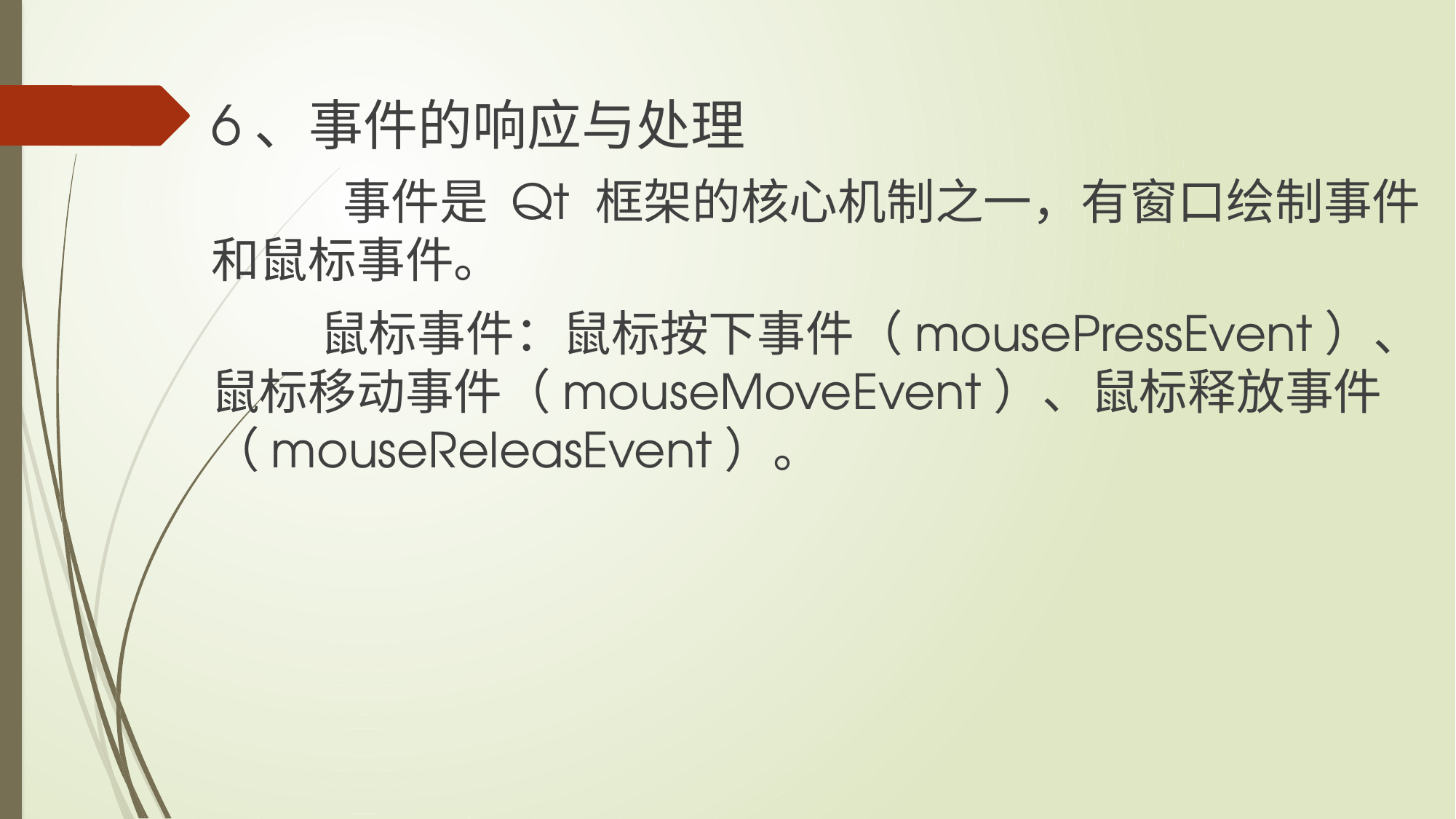

6、事件的响应与处理
	 事件是 Qt 框架的核心机制之一，有窗口绘制事件和鼠标事件。
	鼠标事件：鼠标按下事件（mousePressEvent）、鼠标移动事件（mouseMoveEvent）、鼠标释放事件（mouseReleasEvent）。